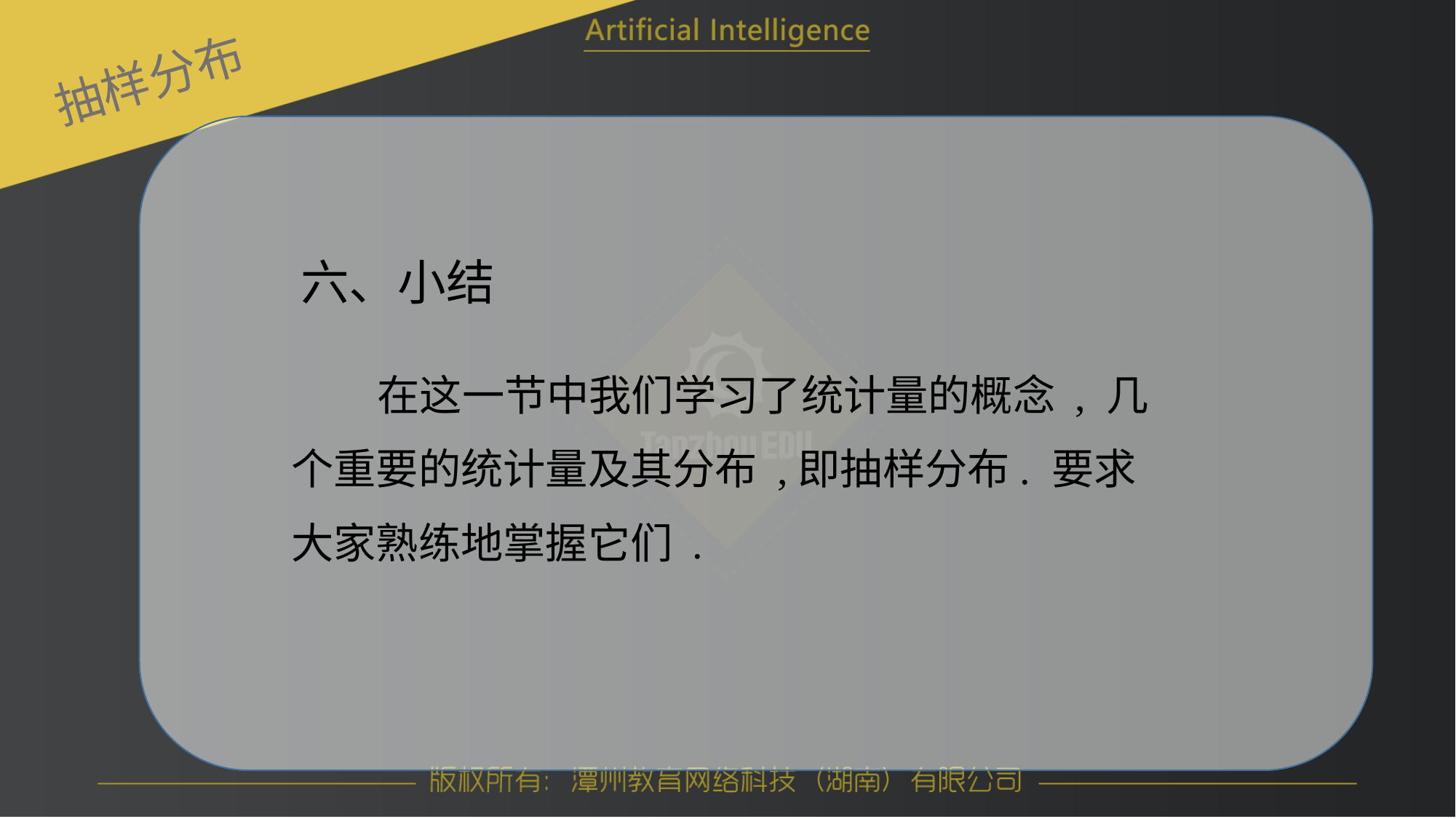

抽样分布

六、小结
        在这一节中我们学习了统计量的概念 , 几个重要的统计量及其分布 ,即抽样分布. 要求大家熟练地掌握它们 .